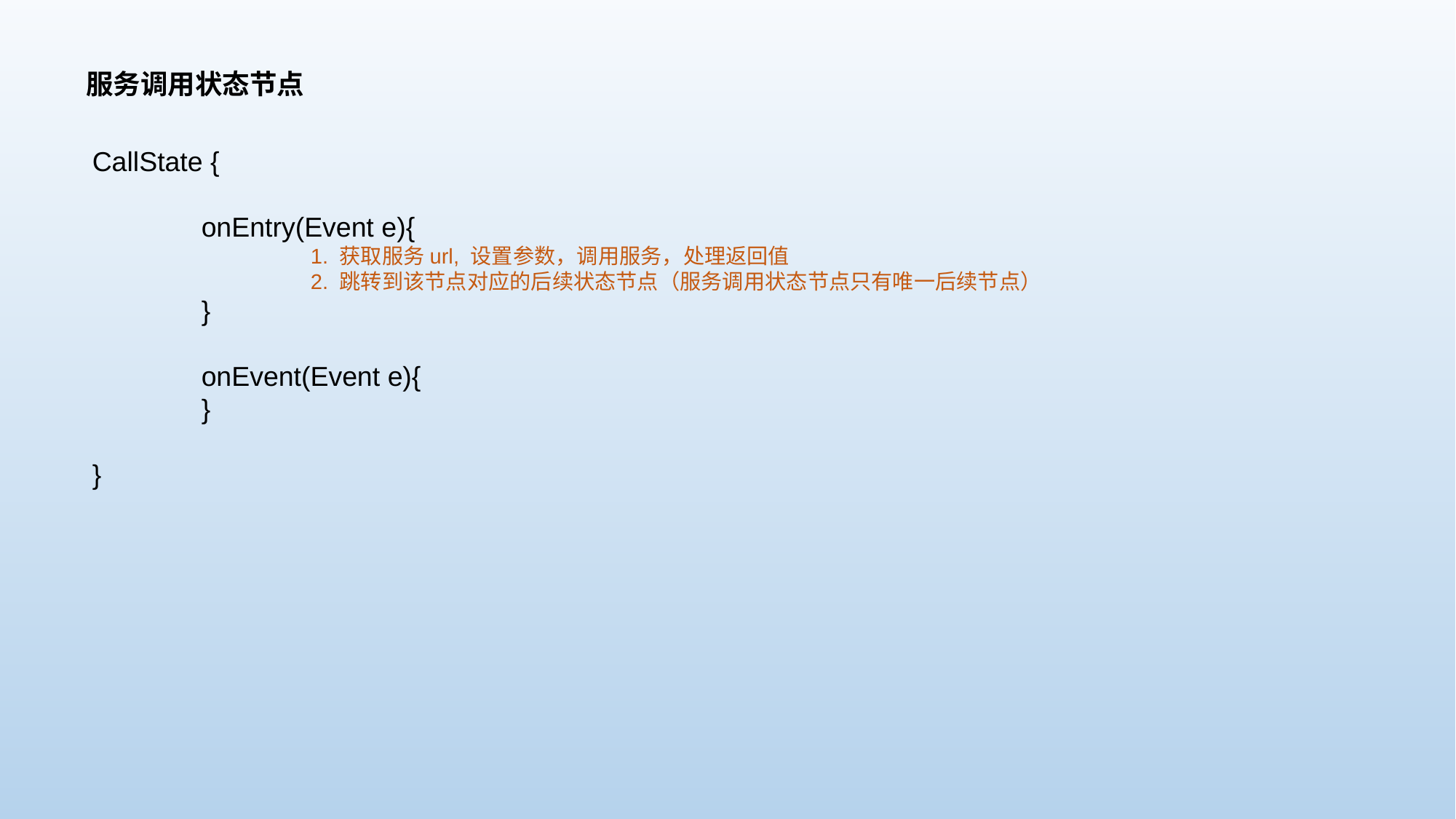

服务调用状态节点
CallState {

	onEntry(Event e){
		1. 获取服务url, 设置参数，调用服务，处理返回值
		2. 跳转到该节点对应的后续状态节点（服务调用状态节点只有唯一后续节点）
	}

	onEvent(Event e){
	}

}